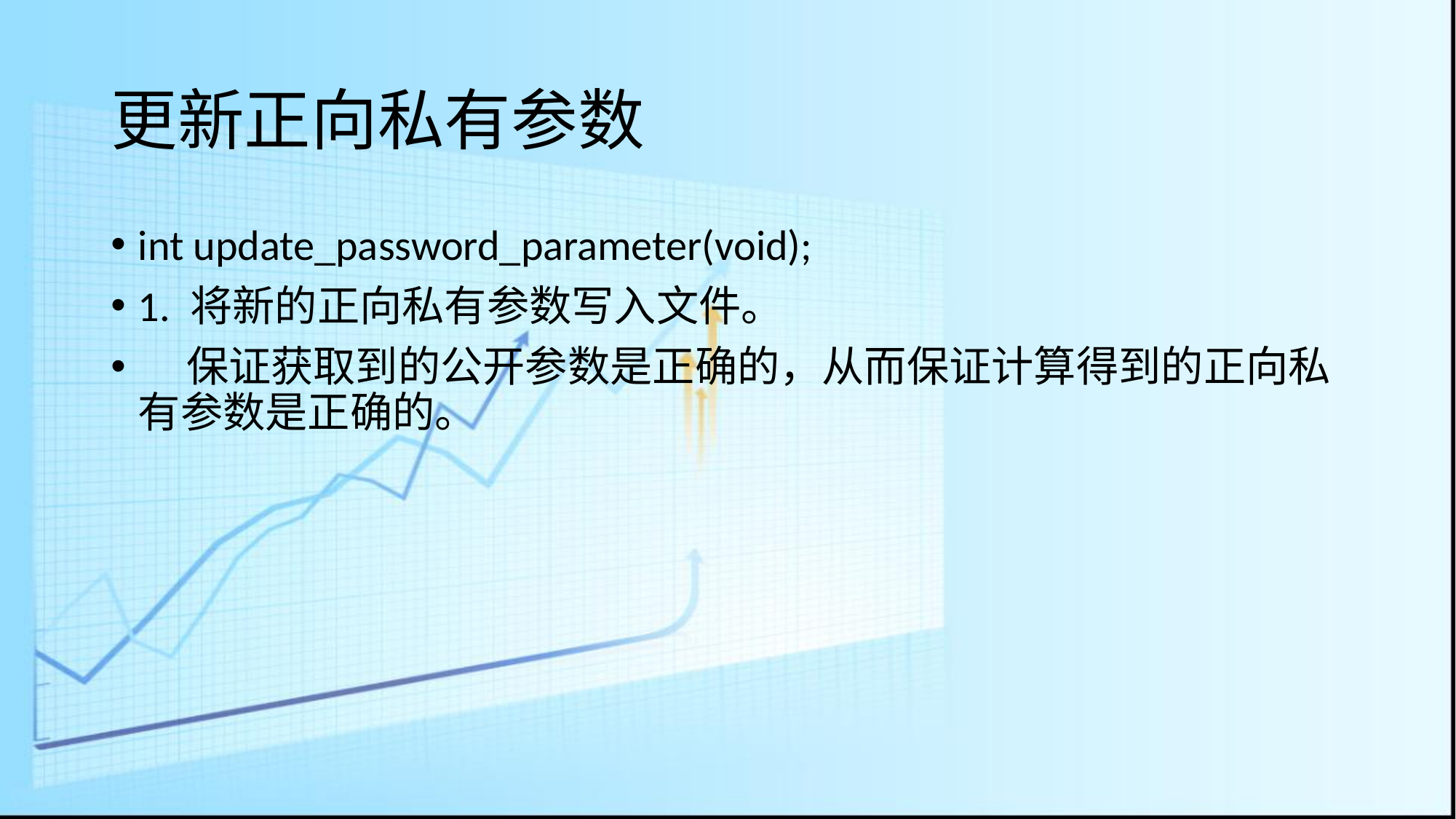

# 更新正向私有参数
int update_password_parameter(void);
1. 将新的正向私有参数写入文件。
    保证获取到的公开参数是正确的，从而保证计算得到的正向私有参数是正确的。